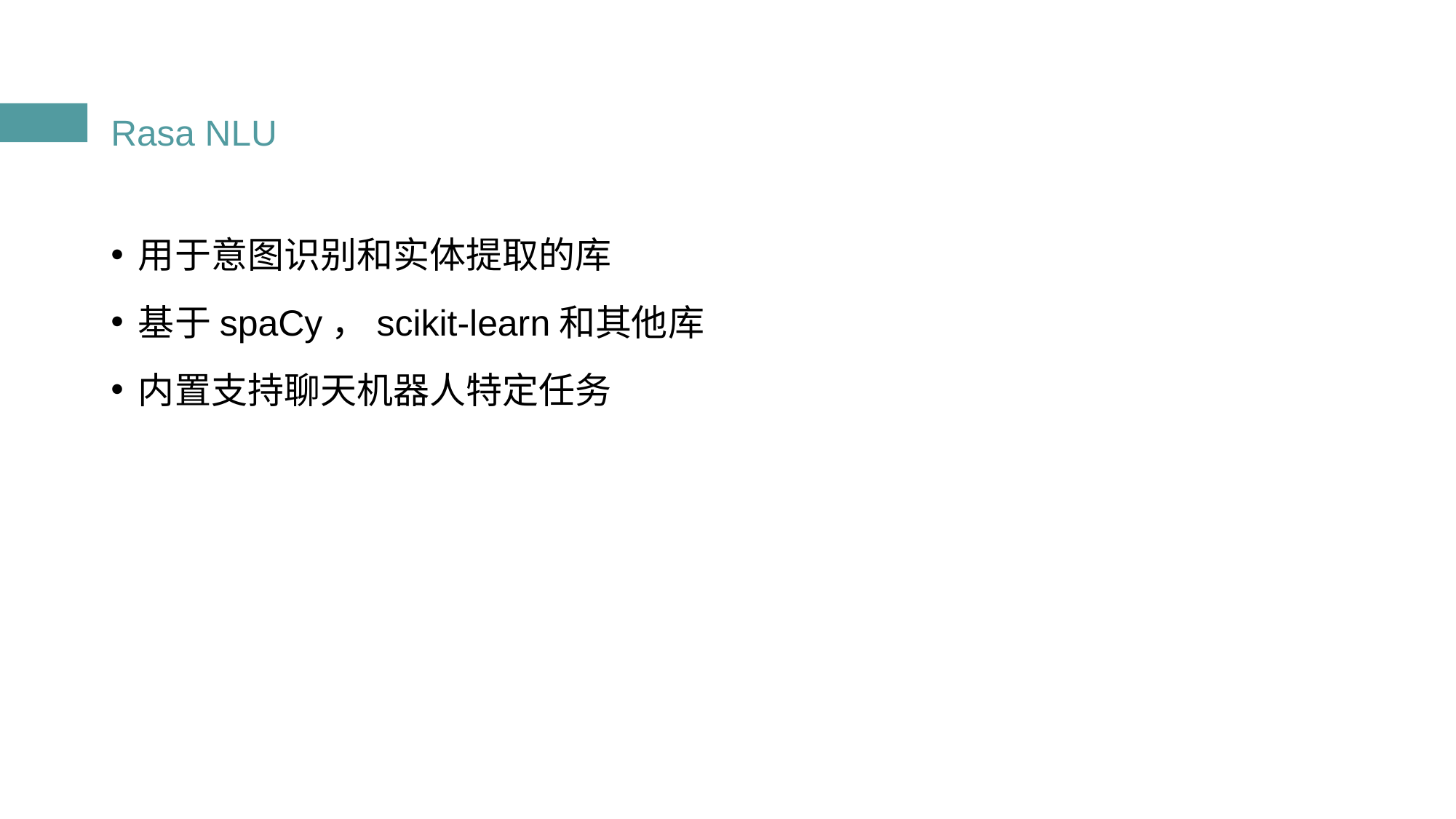

# Rasa NLU
用于意图识别和实体提取的库
基于spaCy，scikit-learn和其他库
内置支持聊天机器人特定任务